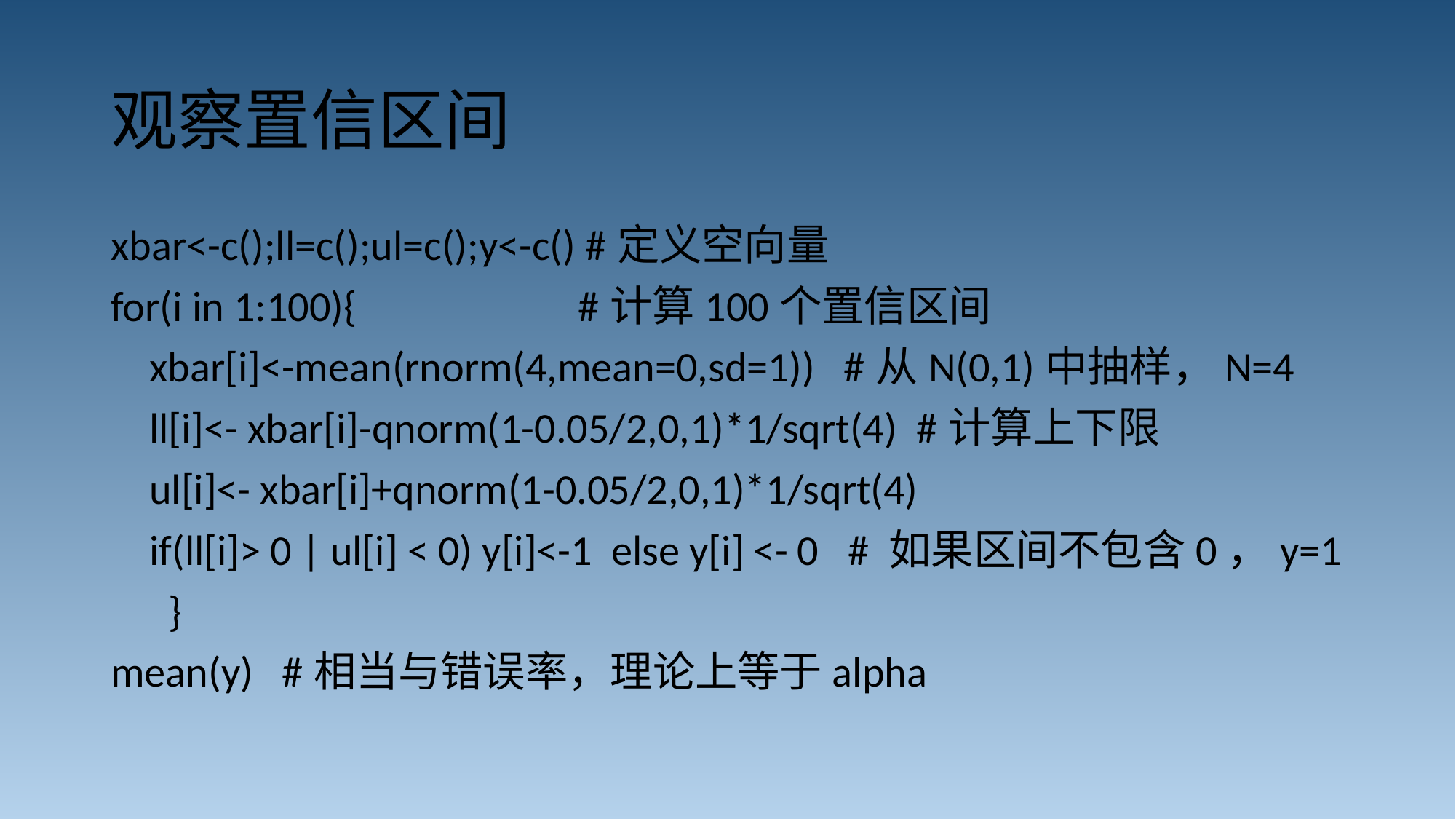

# 观察置信区间
xbar<-c();ll=c();ul=c();y<-c() #定义空向量
for(i in 1:100){                       #计算100个置信区间
    xbar[i]<-mean(rnorm(4,mean=0,sd=1))   #从N(0,1)中抽样，N=4
    ll[i]<- xbar[i]-qnorm(1-0.05/2,0,1)*1/sqrt(4)  #计算上下限
    ul[i]<- xbar[i]+qnorm(1-0.05/2,0,1)*1/sqrt(4)
    if(ll[i]> 0 | ul[i] < 0) y[i]<-1  else y[i] <- 0   # 如果区间不包含0，y=1
      }
mean(y)   #相当与错误率，理论上等于alpha